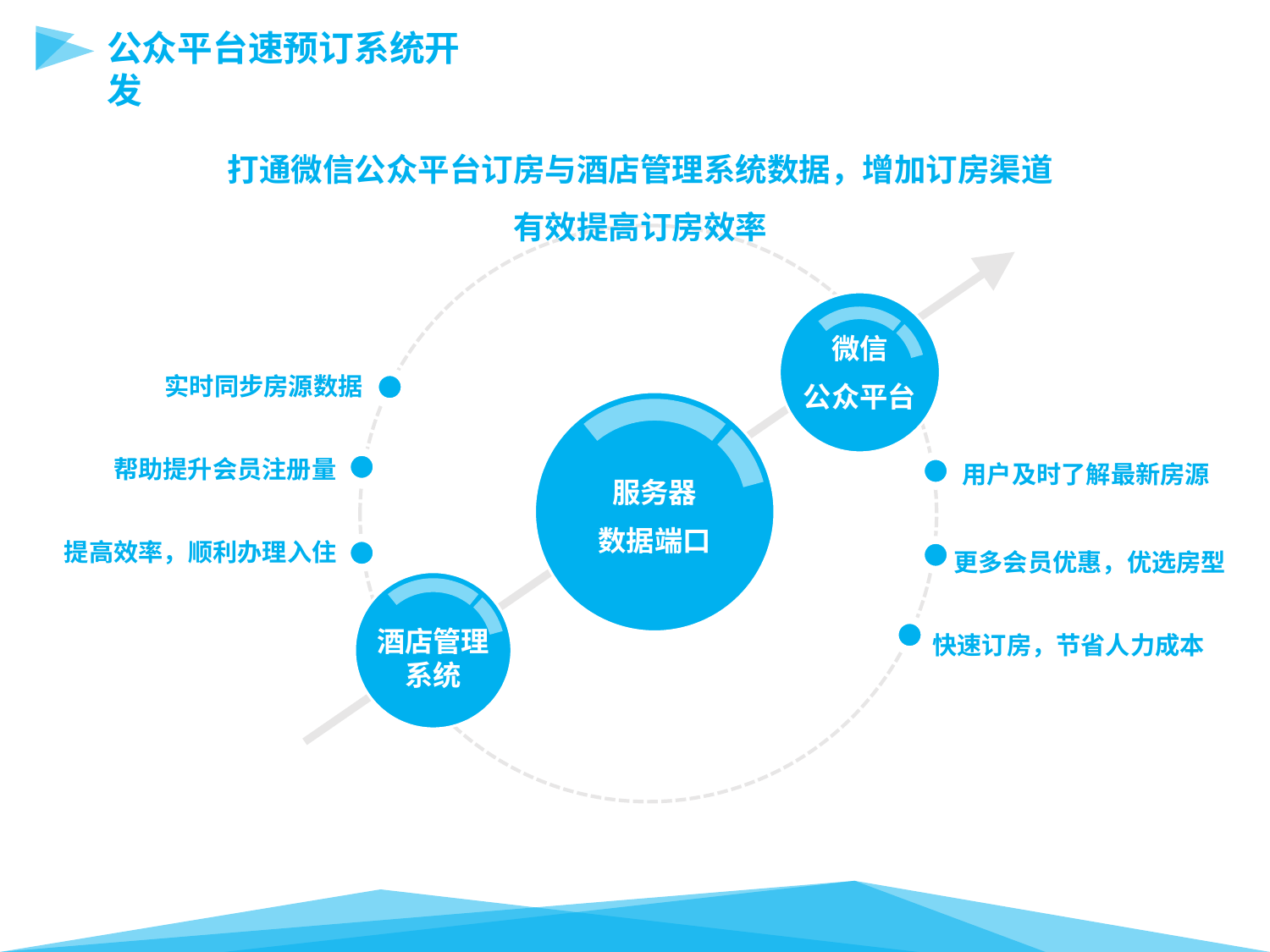

公众平台速预订系统开发

打通微信公众平台订房与酒店管理系统数据，增加订房渠道
有效提高订房效率

微信
公众平台
实时同步房源数据

服务器
数据端口
帮助提升会员注册量

用户及时了解最新房源

提高效率，顺利办理入住

更多会员优惠，优选房型

酒店管理系统

快速订房，节省人力成本